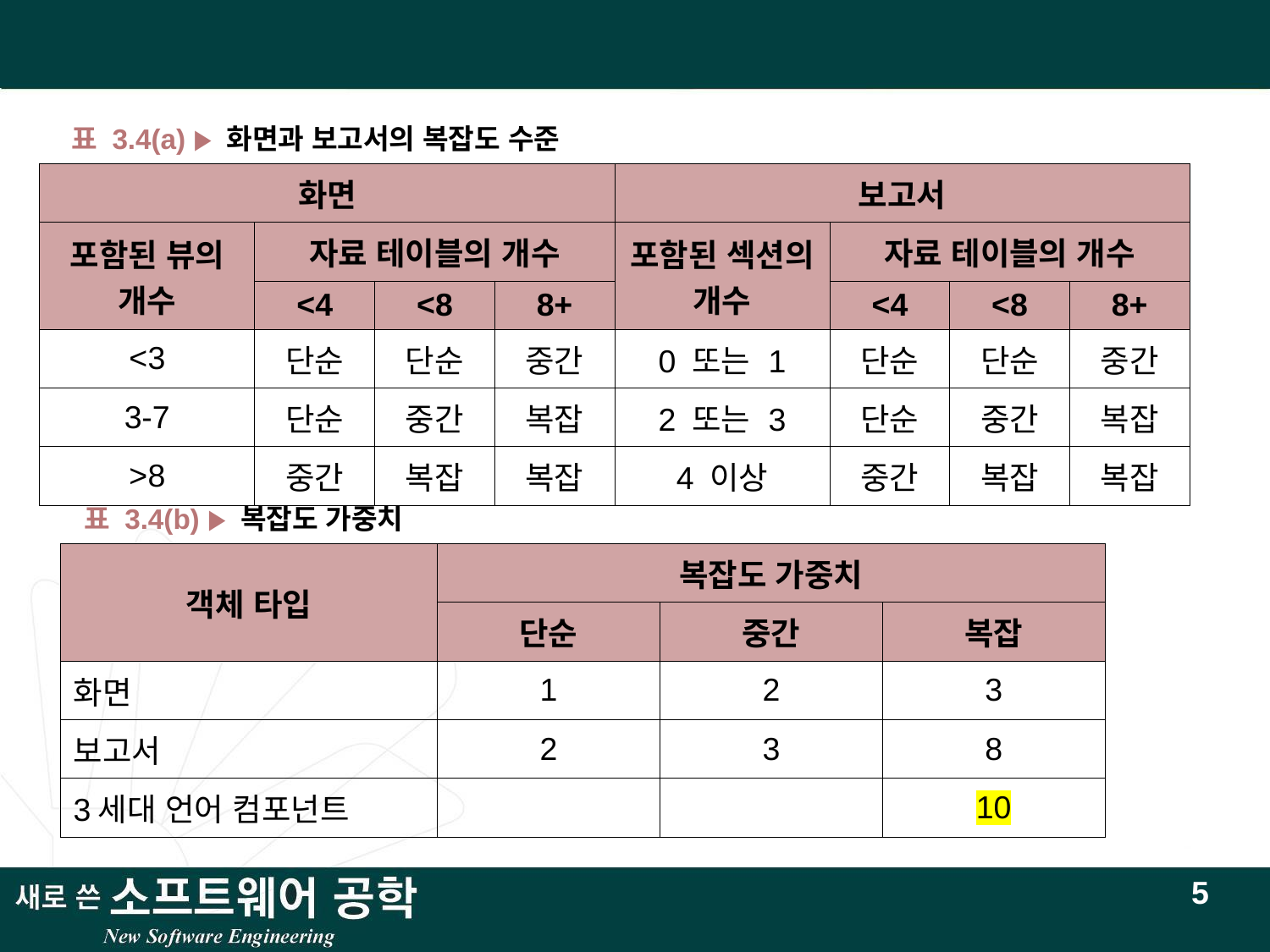

#
표 3.4(a) ▶ 화면과 보고서의 복잡도 수준
| 화면 |  |  |  | 보고서 |  |  |  |
| --- | --- | --- | --- | --- | --- | --- | --- |
| 포함된 뷰의 개수 | 자료 테이블의 개수 |  |  | 포함된 섹션의 개수 | 자료 테이블의 개수 |  |  |
|  | <4 | <8 | 8+ |  | <4 | <8 | 8+ |
| <3 | 단순 | 단순 | 중간 | 0 또는 1 | 단순 | 단순 | 중간 |
| 3-7 | 단순 | 중간 | 복잡 | 2 또는 3 | 단순 | 중간 | 복잡 |
| >8 | 중간 | 복잡 | 복잡 | 4 이상 | 중간 | 복잡 | 복잡 |
표 3.4(b) ▶ 복잡도 가중치
| 객체 타입 | 복잡도 가중치 |  |  |
| --- | --- | --- | --- |
|  | 단순 | 중간 | 복잡 |
| 화면 | 1 | 2 | 3 |
| 보고서 | 2 | 3 | 8 |
| 3세대 언어 컴포넌트 |  |  | 10 |
5